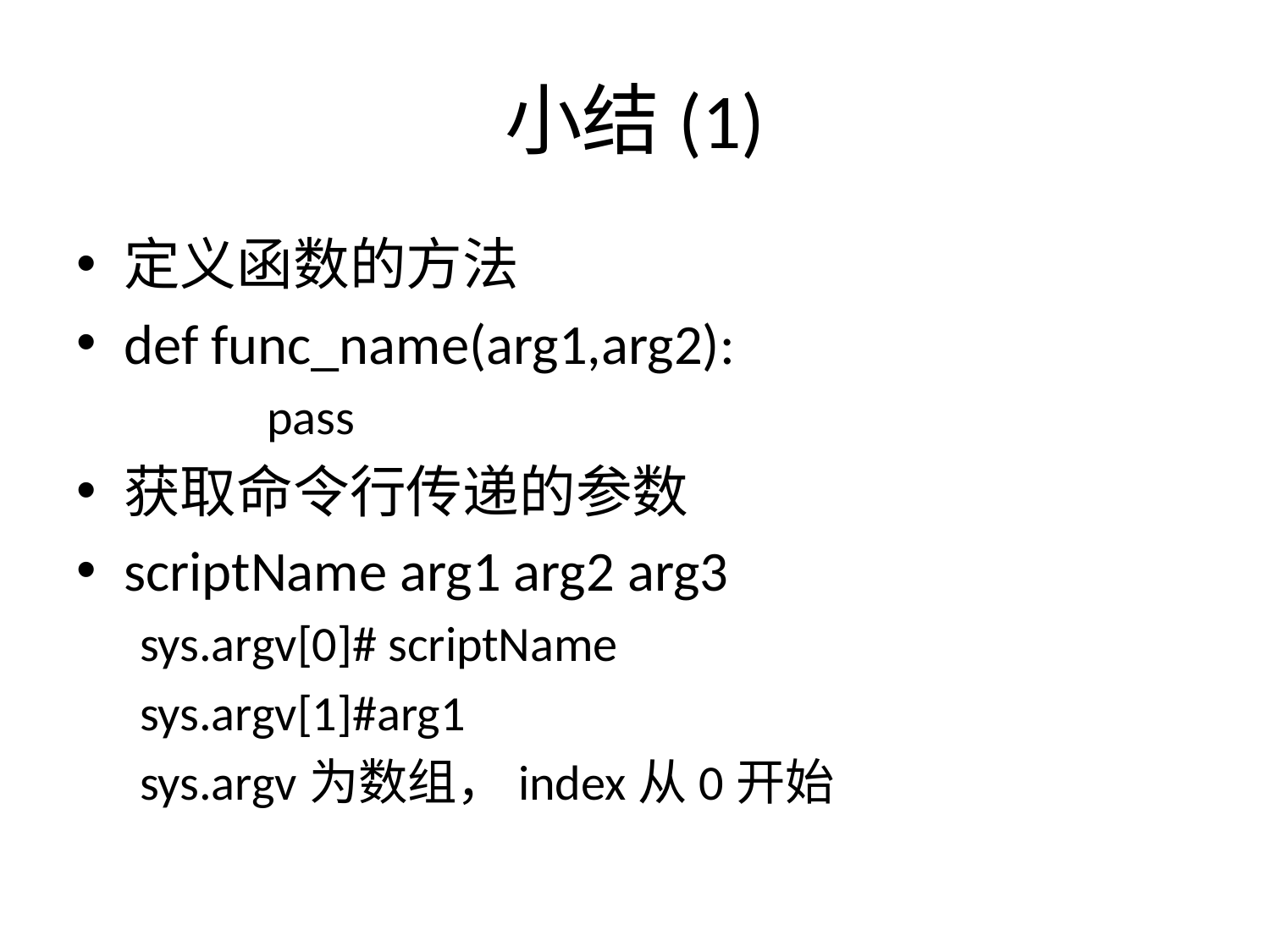

# 小结(1)
定义函数的方法
def func_name(arg1,arg2):
	pass
获取命令行传递的参数
scriptName arg1 arg2 arg3
sys.argv[0]# scriptName
sys.argv[1]#arg1
sys.argv为数组，index从0开始